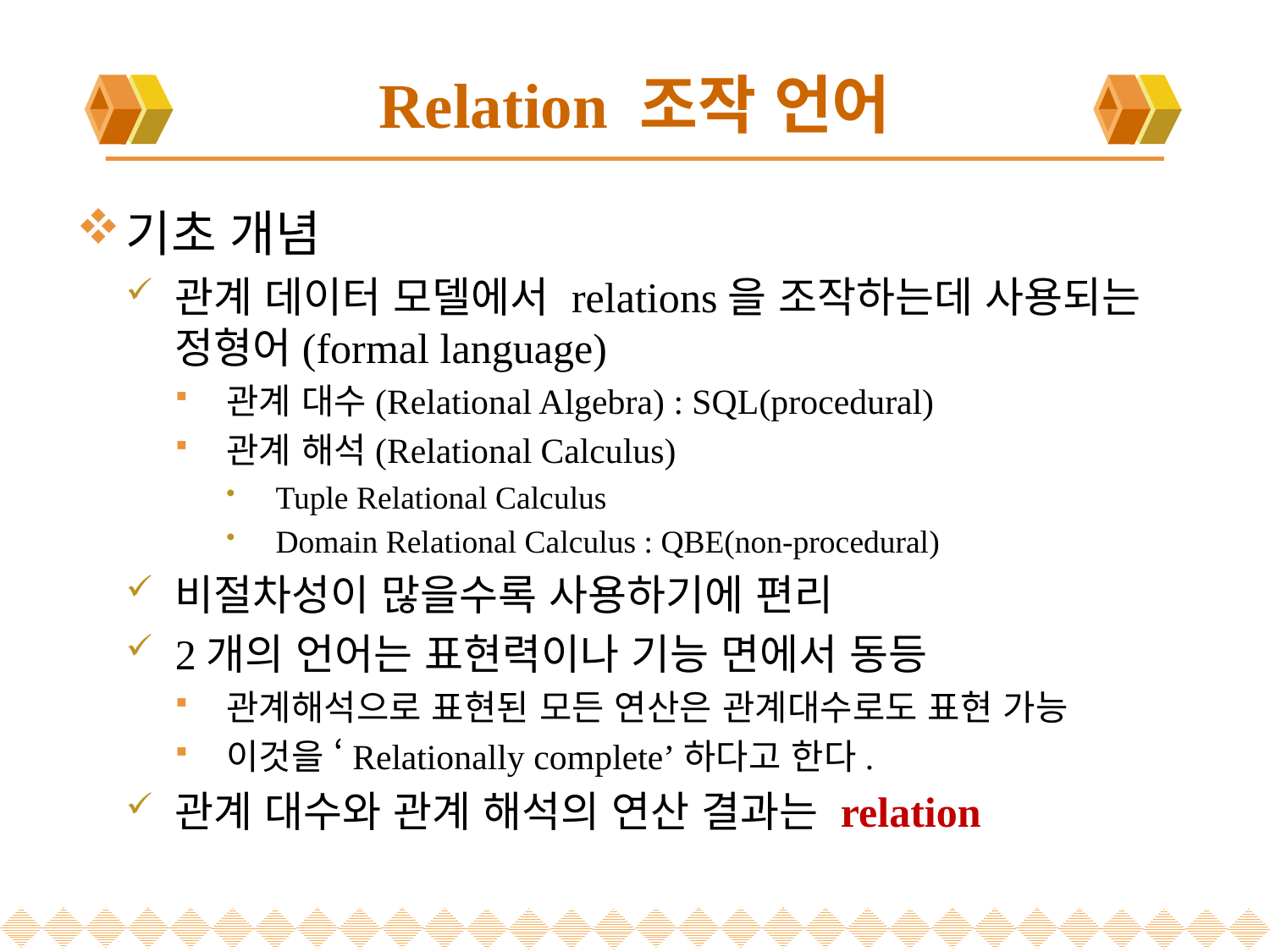

# Relation 조작 언어
기초 개념
관계 데이터 모델에서 relations을 조작하는데 사용되는 정형어(formal language)
관계 대수(Relational Algebra) : SQL(procedural)
관계 해석(Relational Calculus)
Tuple Relational Calculus
Domain Relational Calculus : QBE(non-procedural)
비절차성이 많을수록 사용하기에 편리
2개의 언어는 표현력이나 기능 면에서 동등
관계해석으로 표현된 모든 연산은 관계대수로도 표현 가능
이것을 ‘Relationally complete’하다고 한다.
관계 대수와 관계 해석의 연산 결과는 relation